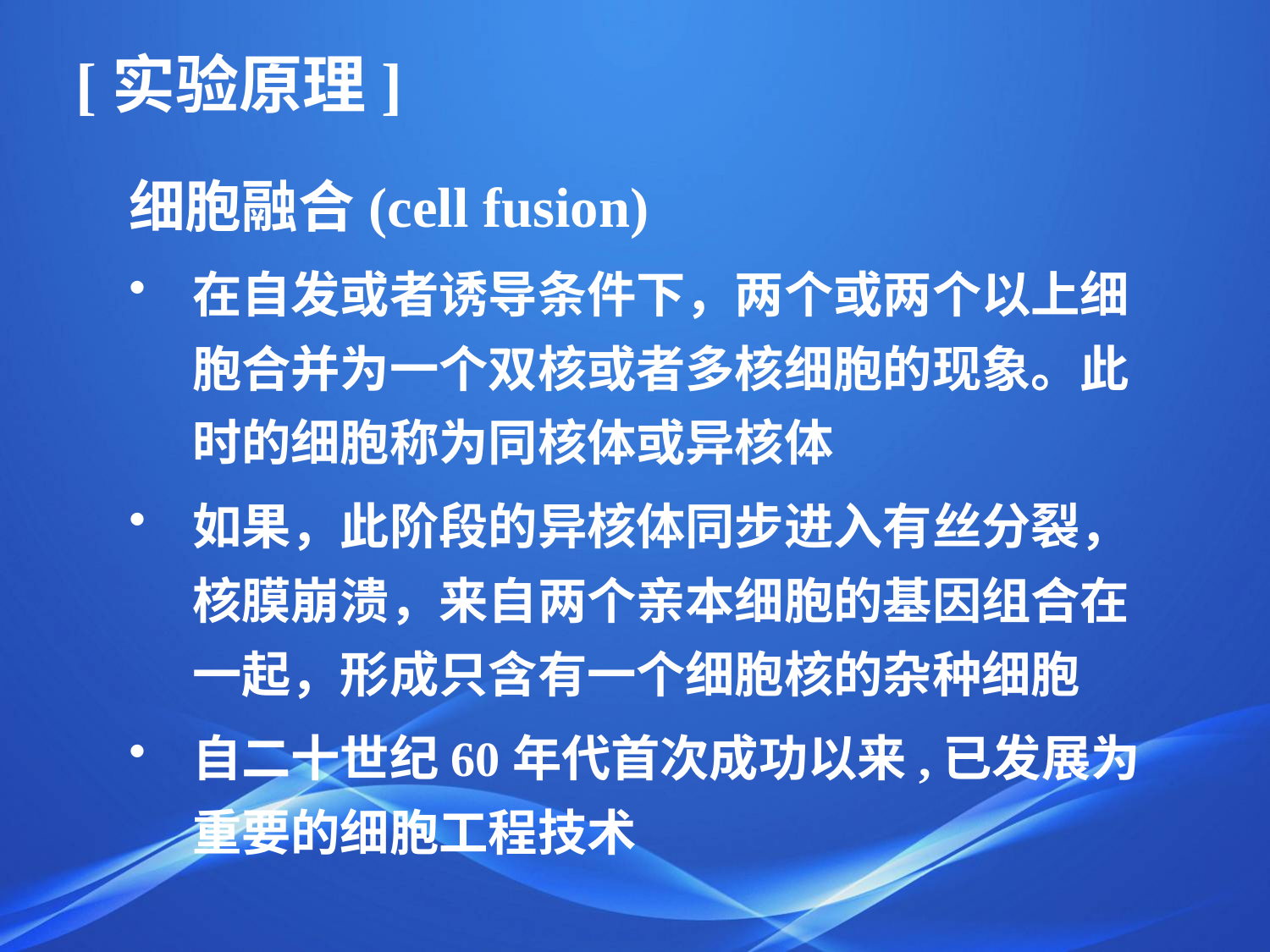

# [实验原理]
细胞融合(cell fusion)
在自发或者诱导条件下，两个或两个以上细胞合并为一个双核或者多核细胞的现象。此时的细胞称为同核体或异核体
如果，此阶段的异核体同步进入有丝分裂，核膜崩溃，来自两个亲本细胞的基因组合在一起，形成只含有一个细胞核的杂种细胞
自二十世纪60年代首次成功以来,已发展为重要的细胞工程技术